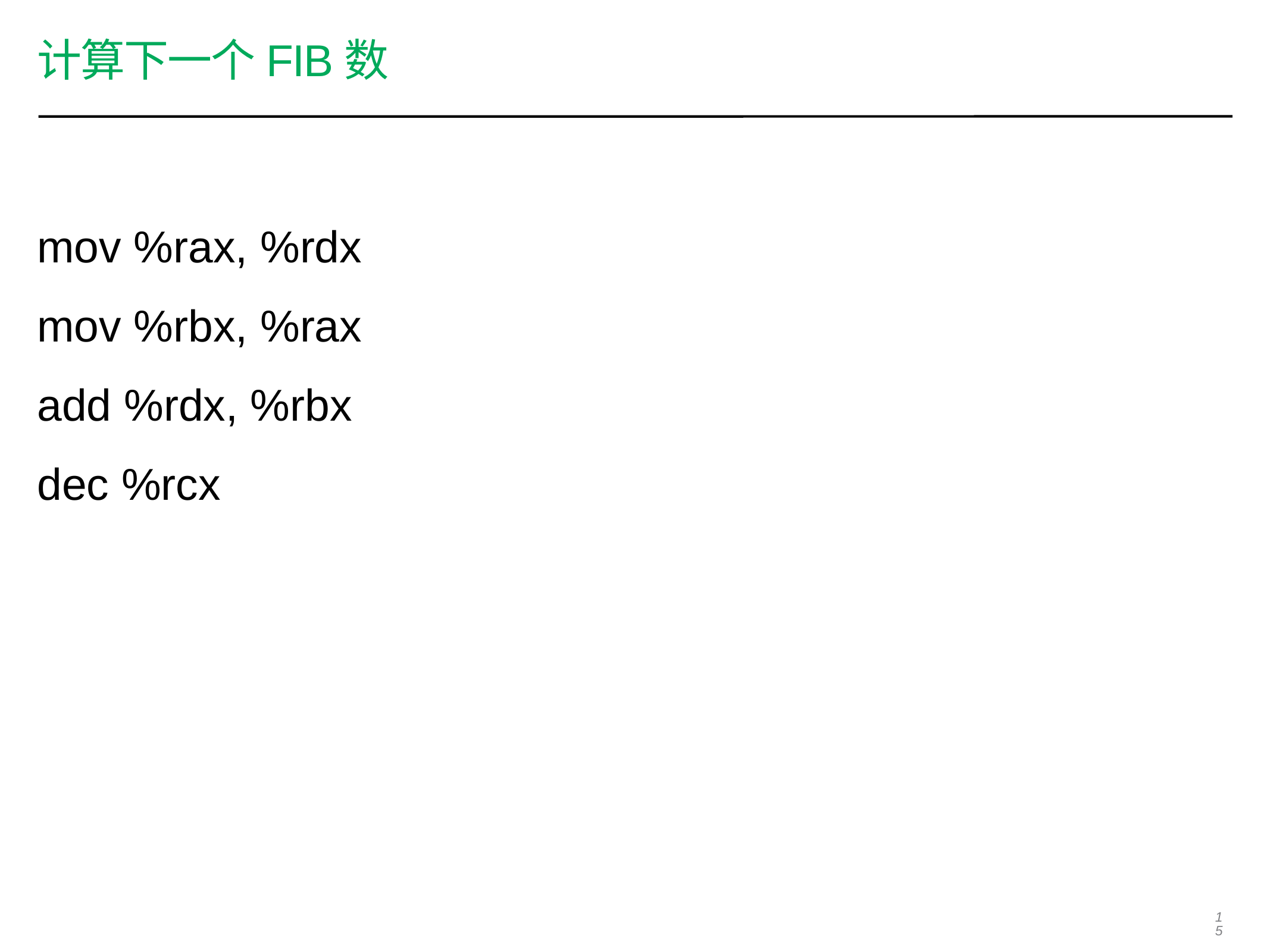

# 计算下一个fib数

mov %rax, %rdx
mov %rbx, %rax
add %rdx, %rbx
dec %rcx
15